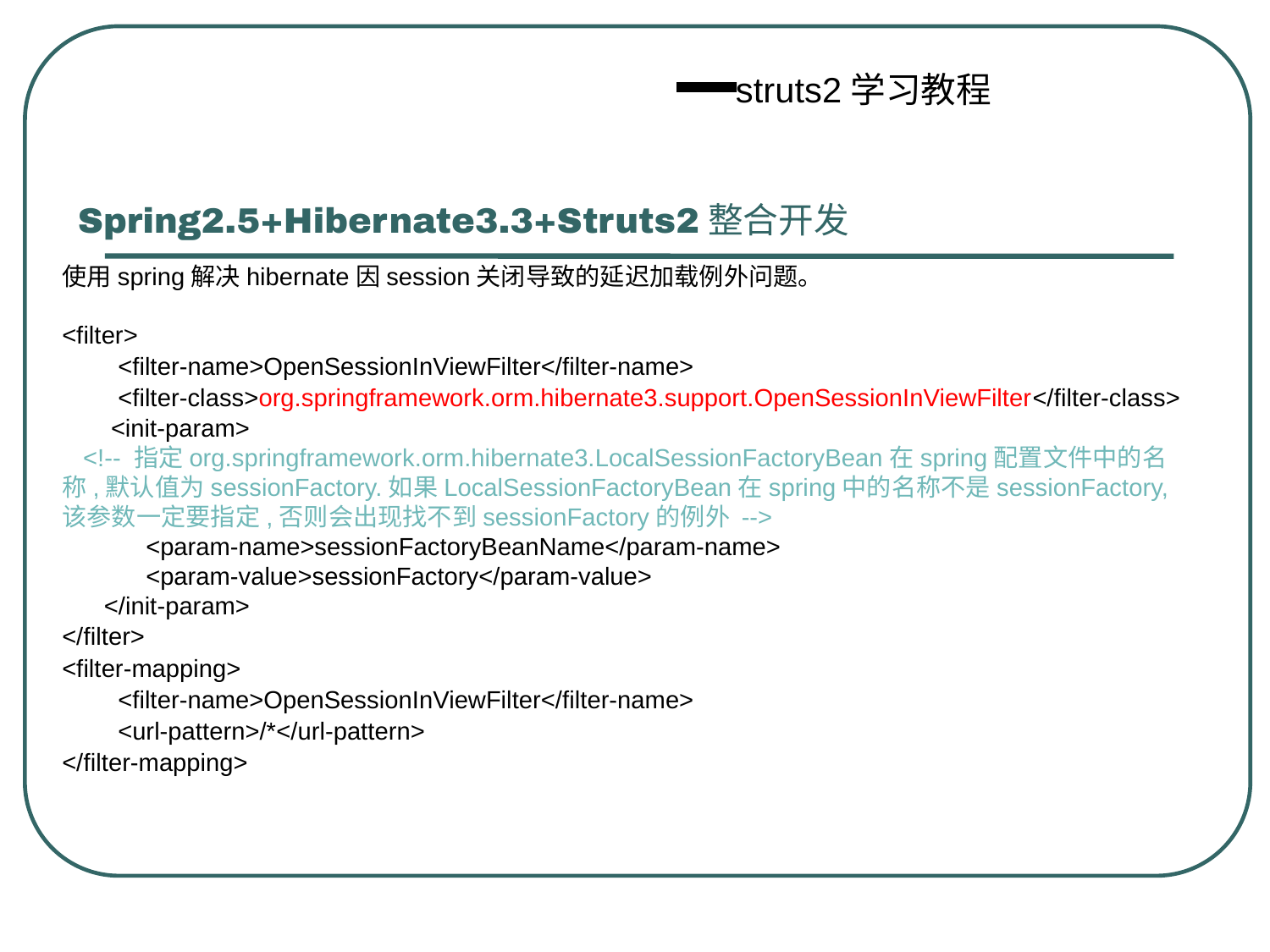

Spring2.5+Hibernate3.3+Struts2整合开发
使用spring解决hibernate因session关闭导致的延迟加载例外问题。

<filter>
        <filter-name>OpenSessionInViewFilter</filter-name>
        <filter-class>org.springframework.orm.hibernate3.support.OpenSessionInViewFilter</filter-class>
       <init-param>
   <!-- 指定org.springframework.orm.hibernate3.LocalSessionFactoryBean在spring配置文件中的名称,默认值为sessionFactory.如果LocalSessionFactoryBean在spring中的名称不是sessionFactory,该参数一定要指定,否则会出现找不到sessionFactory的例外 -->
            <param-name>sessionFactoryBeanName</param-name>
            <param-value>sessionFactory</param-value>
      </init-param>
</filter>
<filter-mapping>
        <filter-name>OpenSessionInViewFilter</filter-name>
        <url-pattern>/*</url-pattern>
</filter-mapping>